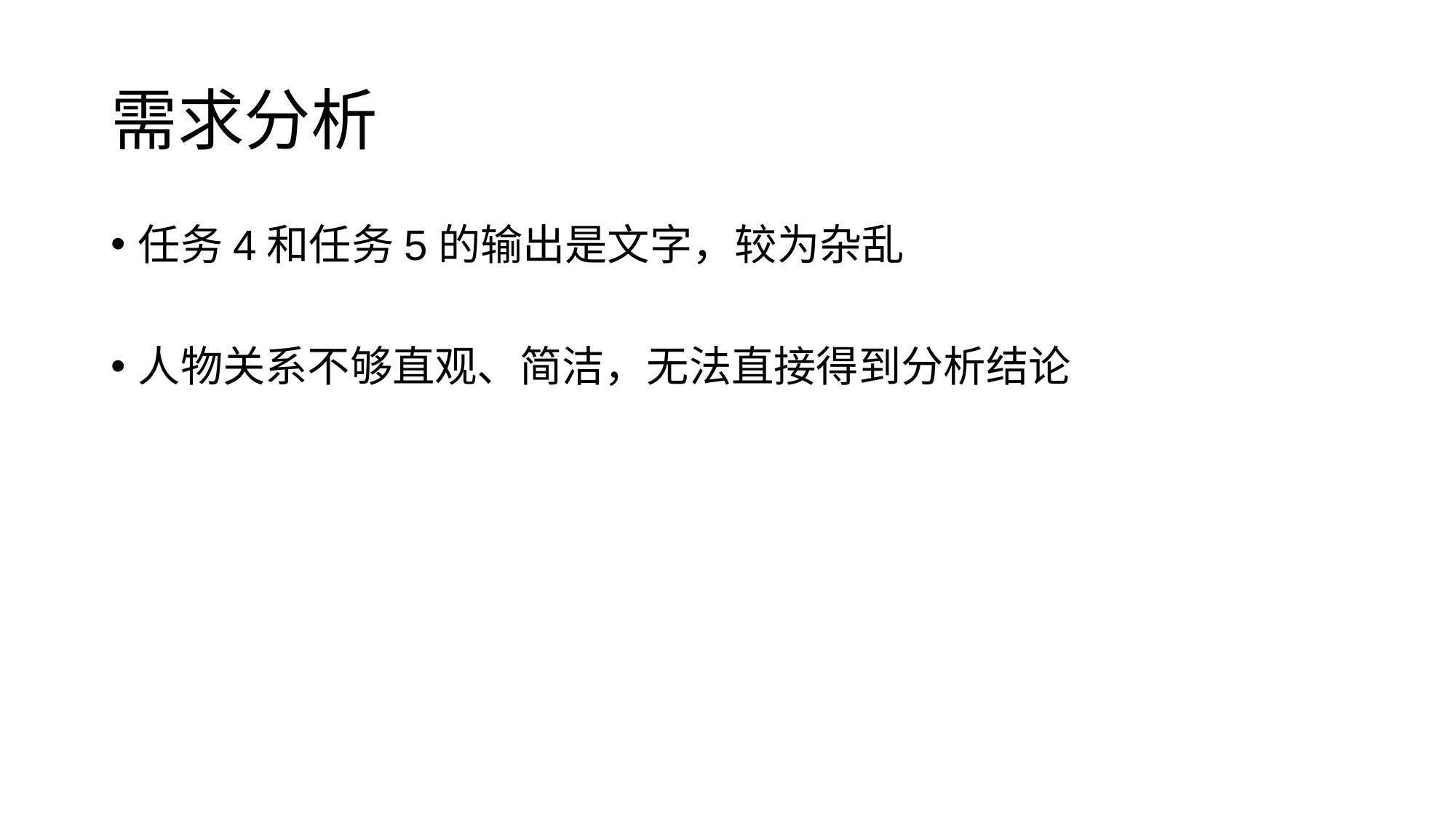

# 需求分析
任务4和任务5的输出是文字，较为杂乱

人物关系不够直观、简洁，无法直接得到分析结论